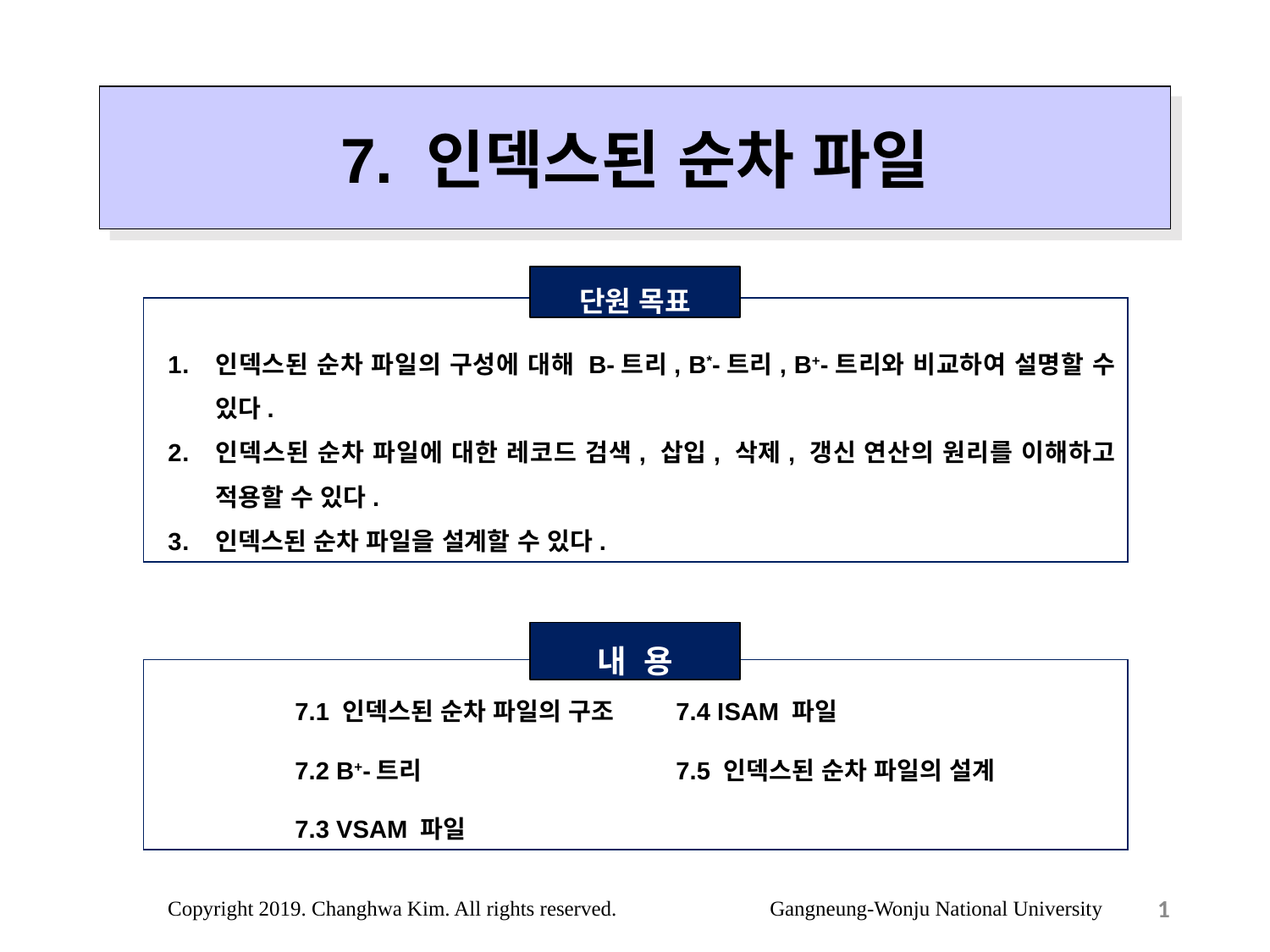

7. 인덱스된 순차 파일
단원 목표

인덱스된 순차 파일의 구성에 대해 B-트리, B*-트리, B+-트리와 비교하여 설명할 수 있다.
인덱스된 순차 파일에 대한 레코드 검색, 삽입, 삭제, 갱신 연산의 원리를 이해하고 적용할 수 있다.
인덱스된 순차 파일을 설계할 수 있다.
내  용
	7.1 인덱스된 순차 파일의 구조	7.4 ISAM 파일
	7.2 B+-트리		7.5 인덱스된 순차 파일의 설계
	7.3 VSAM 파일
1